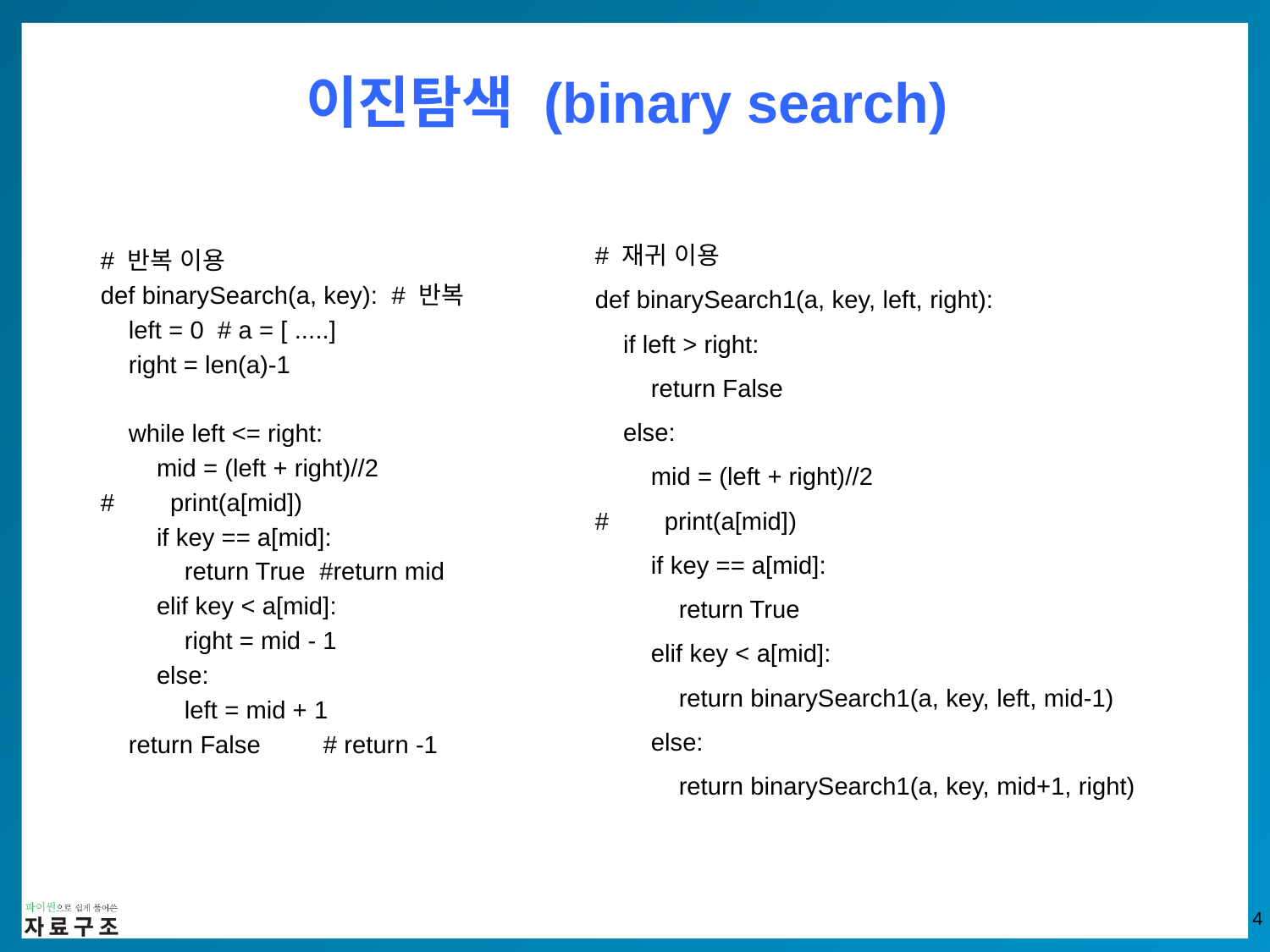

# 이진탐색 (binary search)
# 반복 이용
def binarySearch(a, key):  # 반복
    left = 0  # a = [ .....]
    right = len(a)-1

    while left <= right:
        mid = (left + right)//2
#        print(a[mid])
        if key == a[mid]:
            return True  #return mid
        elif key < a[mid]:
            right = mid - 1
        else:
            left = mid + 1
    return False         # return -1

# 재귀 이용
def binarySearch1(a, key, left, right):
    if left > right:
        return False
    else:
        mid = (left + right)//2
#        print(a[mid])
        if key == a[mid]:
            return True
        elif key < a[mid]:
            return binarySearch1(a, key, left, mid-1)
        else:
            return binarySearch1(a, key, mid+1, right)